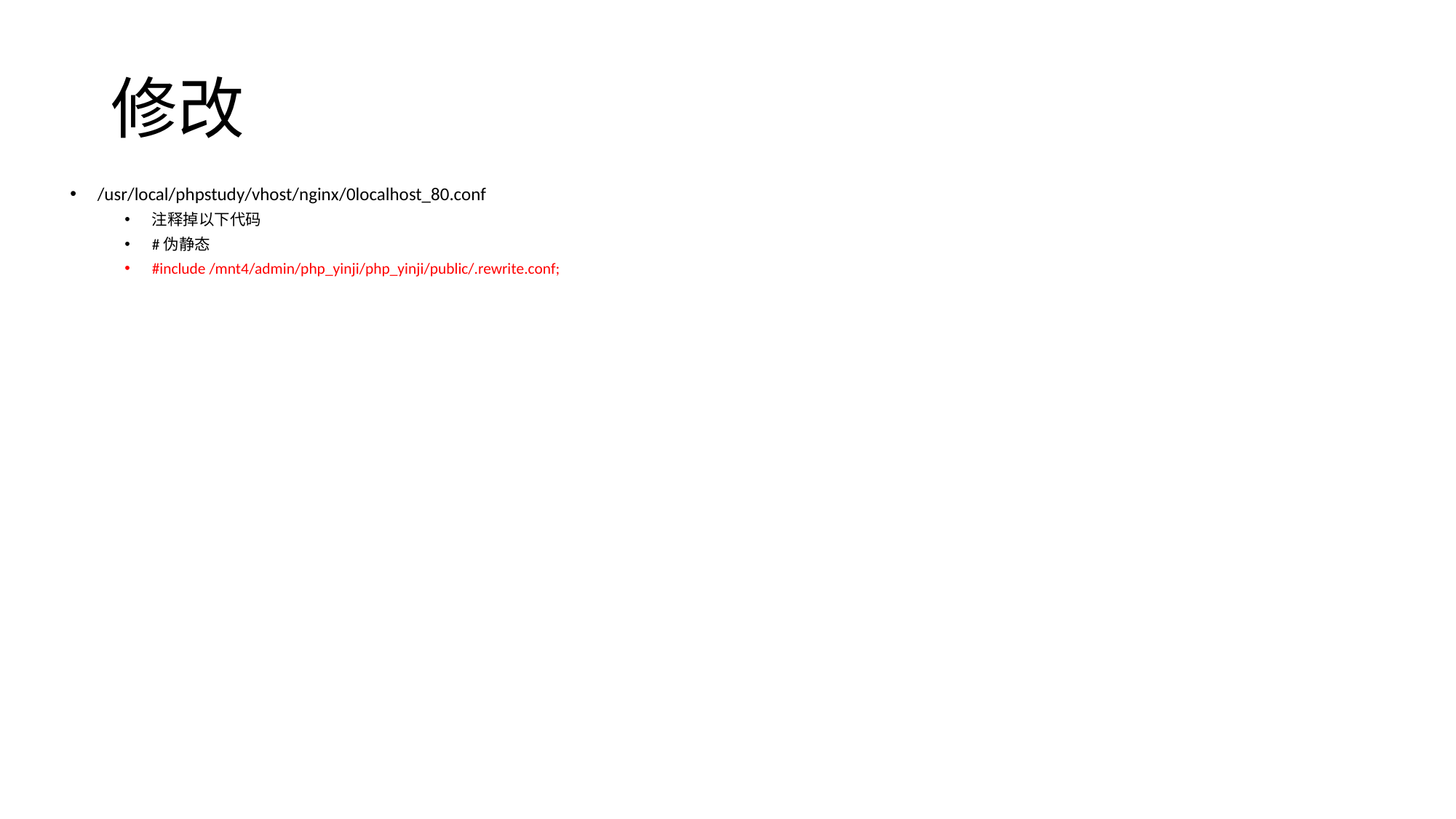

# 修改
/usr/local/phpstudy/vhost/nginx/0localhost_80.conf
注释掉以下代码
#伪静态
#include /mnt4/admin/php_yinji/php_yinji/public/.rewrite.conf;